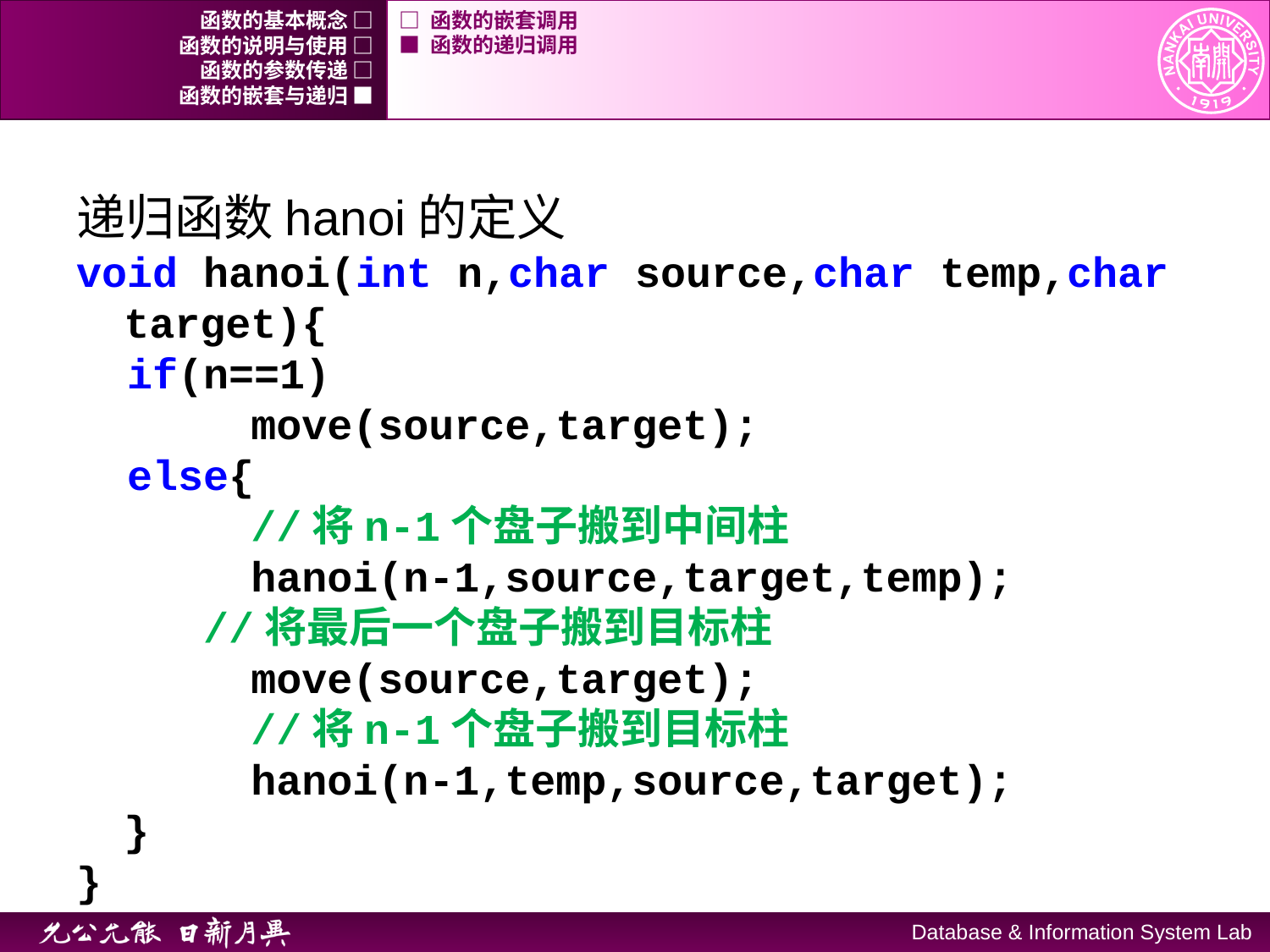

函数的基本概念 □
□ 函数的嵌套调用
函数的说明与使用 □
■ 函数的递归调用
函数的参数传递 □

函数的嵌套与递归 ■

递归函数hanoi的定义
void hanoi(int n,char source,char temp,char target){
  if(n==1)
		move(source,target);
  else{
		//将n-1个盘子搬到中间柱
		hanoi(n-1,source,target,temp);
     //将最后一个盘子搬到目标柱
    	move(source,target);
		//将n-1个盘子搬到目标柱
		hanoi(n-1,temp,source,target);
	}
}